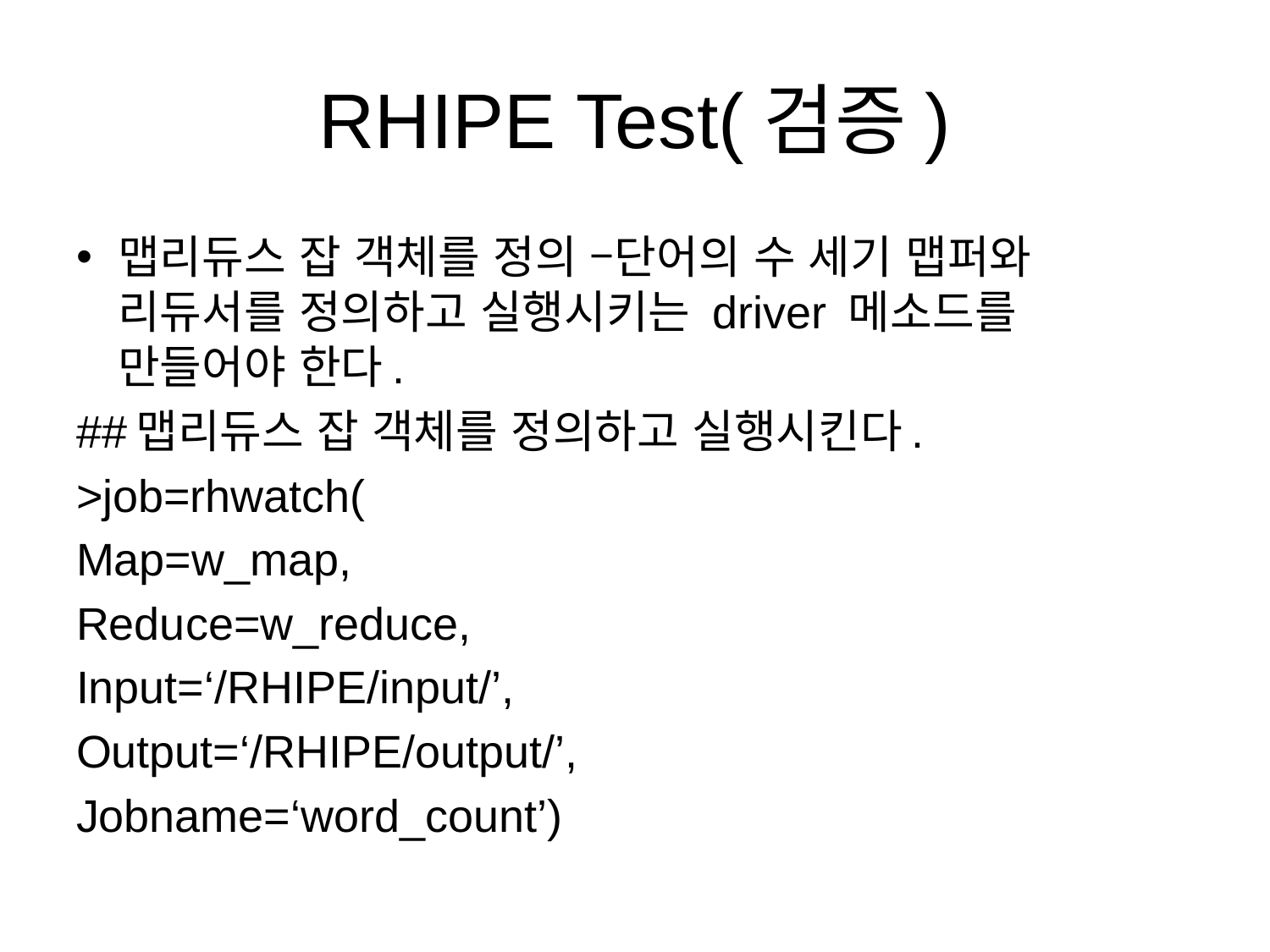

# RHIPE Test(검증)
맵리듀스 잡 객체를 정의 –단어의 수 세기 맵퍼와 리듀서를 정의하고 실행시키는 driver 메소드를 만들어야 한다.
##맵리듀스 잡 객체를 정의하고 실행시킨다.
>job=rhwatch(
Map=w_map,
Reduce=w_reduce,
Input=‘/RHIPE/input/’,
Output=‘/RHIPE/output/’,
Jobname=‘word_count’)